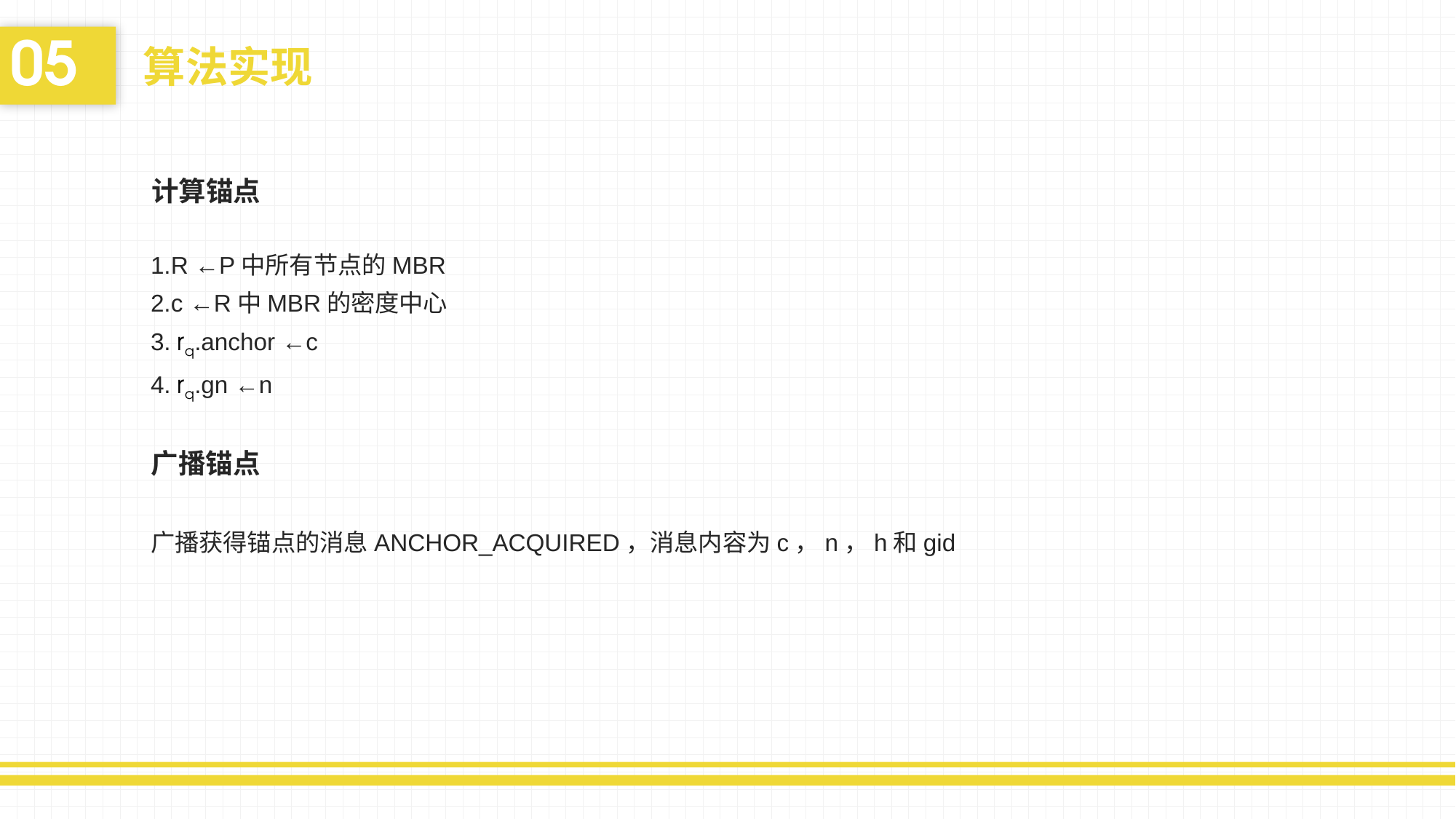

05
算法实现
计算锚点
1.R ←P中所有节点的MBR
2.c ←R中MBR的密度中心
3. rq.anchor ←c
4. rq.gn ←n
广播锚点
广播获得锚点的消息ANCHOR_ACQUIRED，消息内容为c，n，h和gid